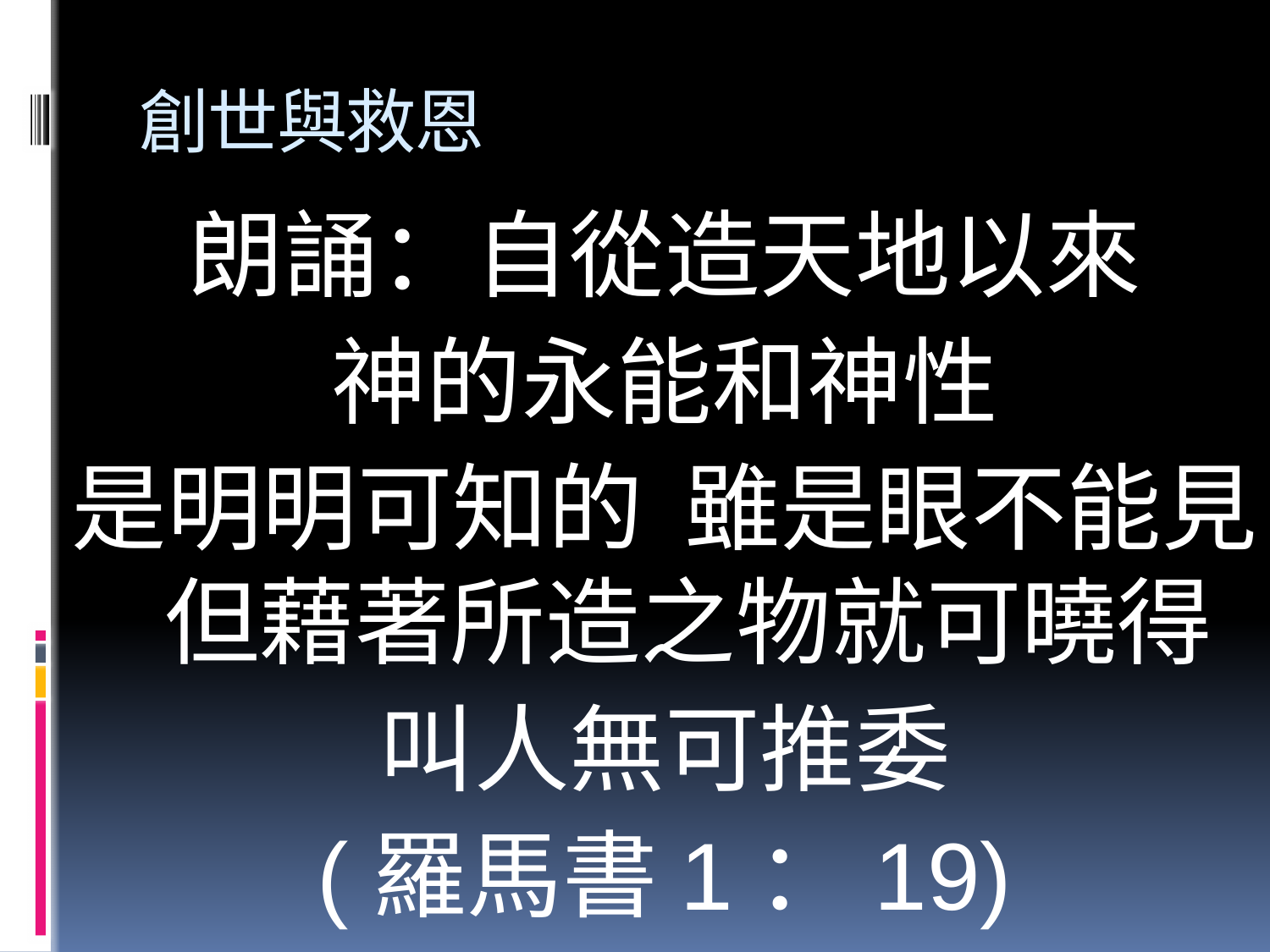

# 創世與救恩
朗誦：自從造天地以來
神的永能和神性
是明明可知的  雖是眼不能見
但藉著所造之物就可曉得
叫人無可推委
(羅馬書1：19)